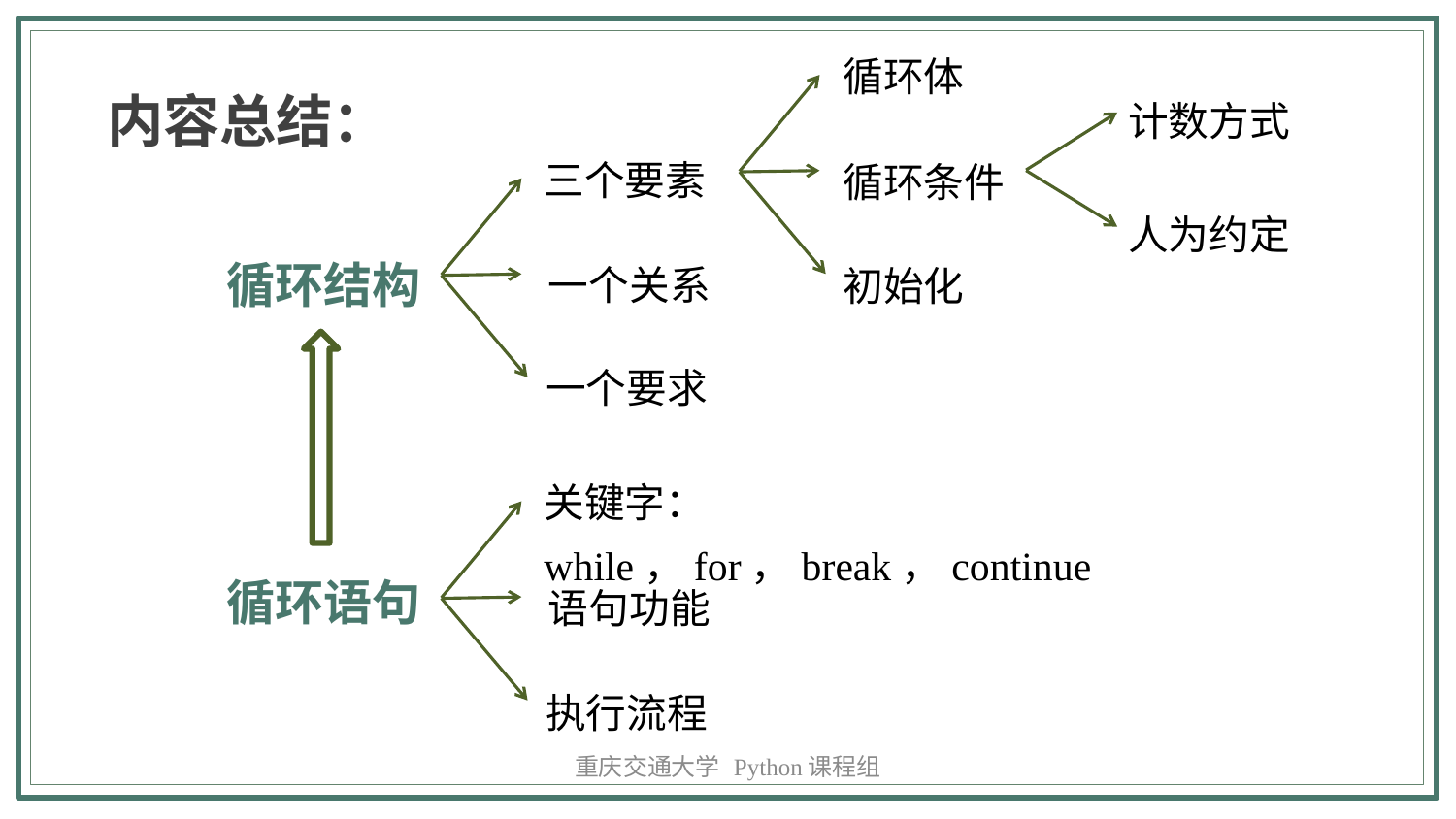

循环体
内容总结：
计数方式
三个要素
循环条件
人为约定
循环结构
一个关系
初始化

一个要求
关键字：while，for，break，continue
循环语句
语句功能
执行流程
重庆交通大学 Python课程组